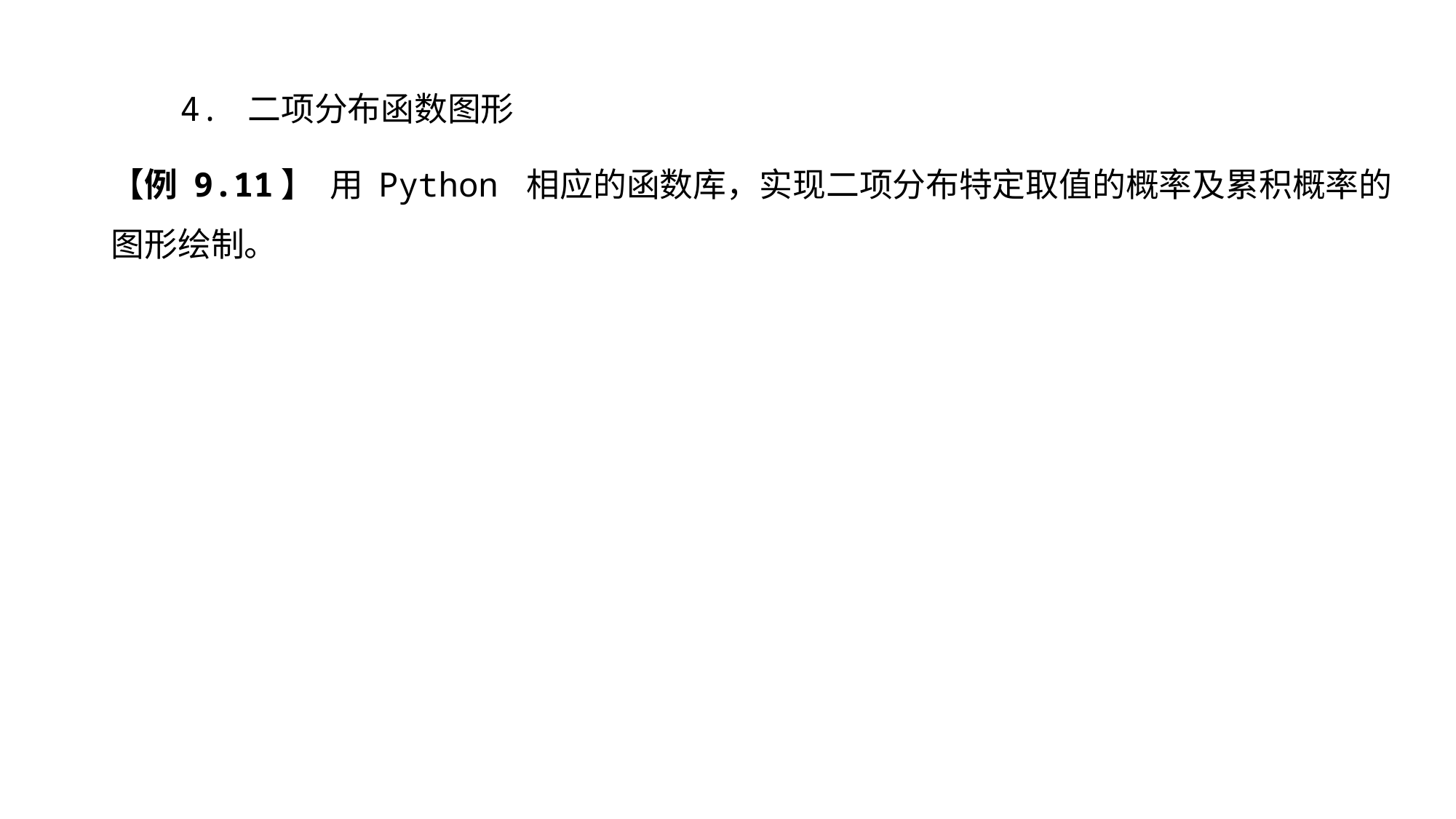

4. 二项分布函数图形
【例 9.11】  用 Python 相应的函数库，实现二项分布特定取值的概率及累积概率的图形绘制。